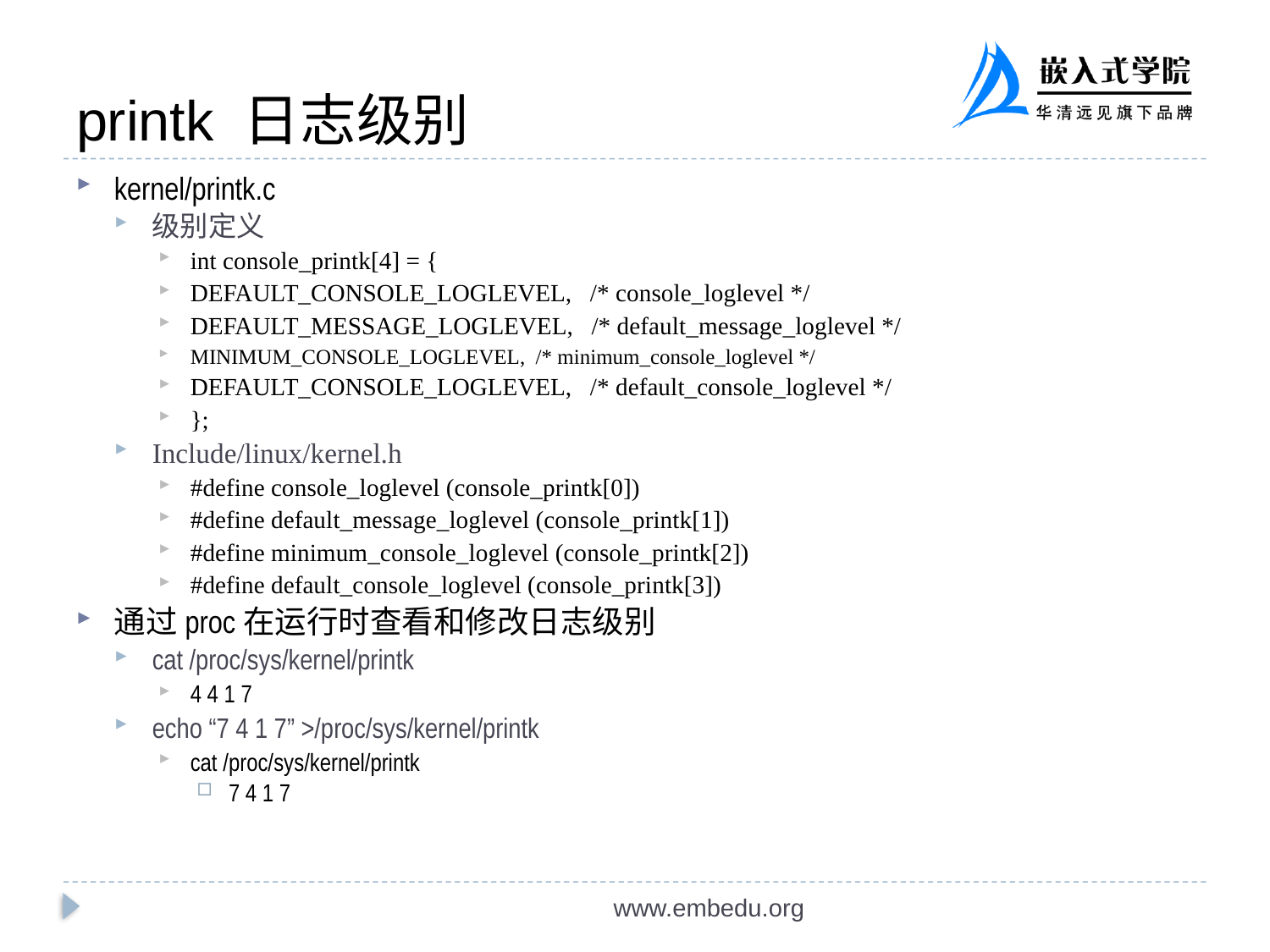

# printk 日志级别
kernel/printk.c
级别定义
int console_printk[4] = {
DEFAULT_CONSOLE_LOGLEVEL,   /* console_loglevel */
DEFAULT_MESSAGE_LOGLEVEL,   /* default_message_loglevel */
MINIMUM_CONSOLE_LOGLEVEL,  /* minimum_console_loglevel */
DEFAULT_CONSOLE_LOGLEVEL,   /* default_console_loglevel */
};
Include/linux/kernel.h
#define console_loglevel (console_printk[0])
#define default_message_loglevel (console_printk[1])
#define minimum_console_loglevel (console_printk[2])
#define default_console_loglevel (console_printk[3])
通过proc在运行时查看和修改日志级别
cat /proc/sys/kernel/printk
4 4 1 7
echo “7 4 1 7” >/proc/sys/kernel/printk
cat /proc/sys/kernel/printk
7 4 1 7
www.embedu.org